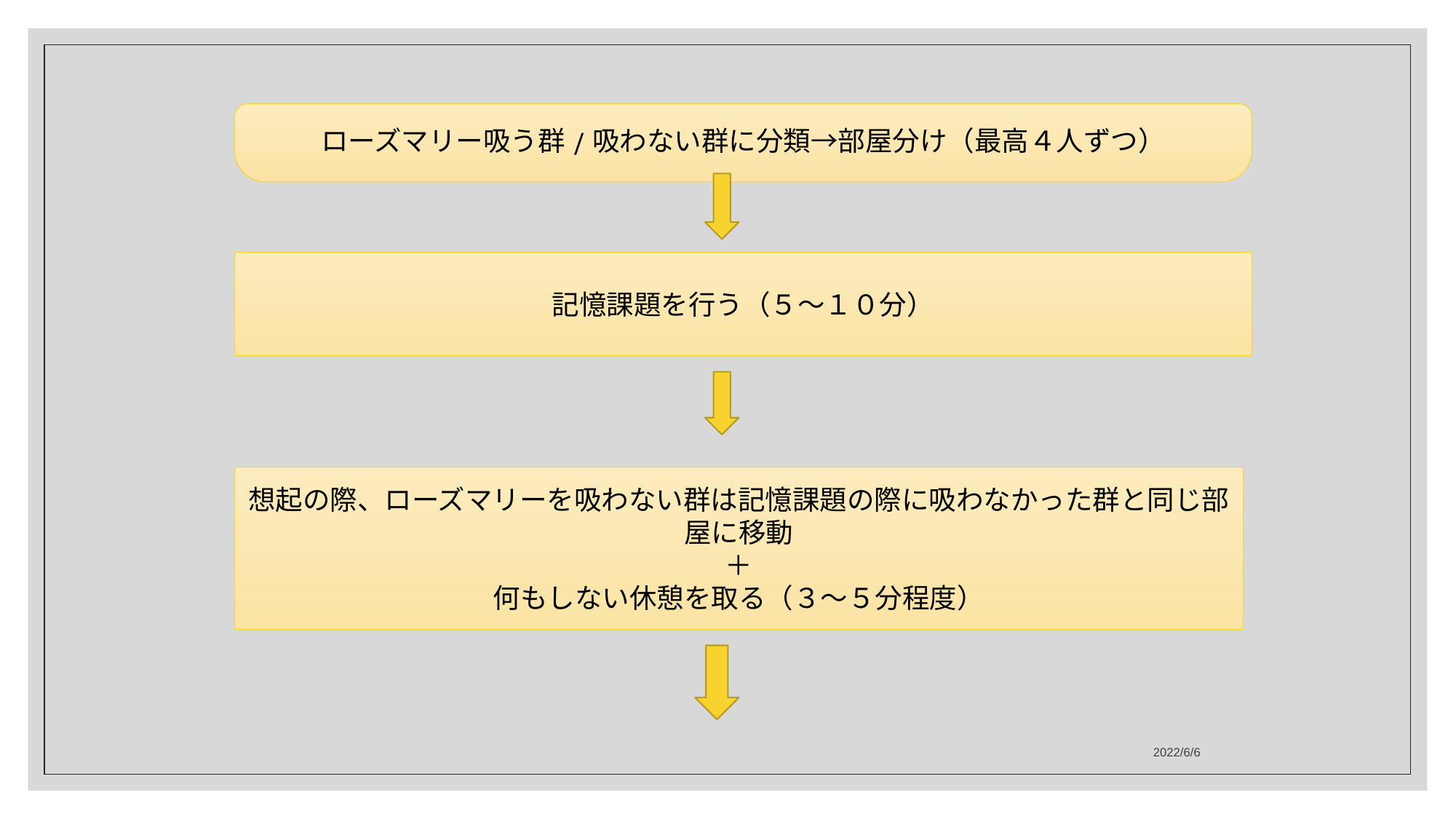

ローズマリー吸う群/吸わない群に分類→部屋分け（最高４人ずつ）

記憶課題を行う（５～１０分）

想起の際、ローズマリーを吸わない群は記憶課題の際に吸わなかった群と同じ部屋に移動
＋
何もしない休憩を取る（３～５分程度）

2022/6/6